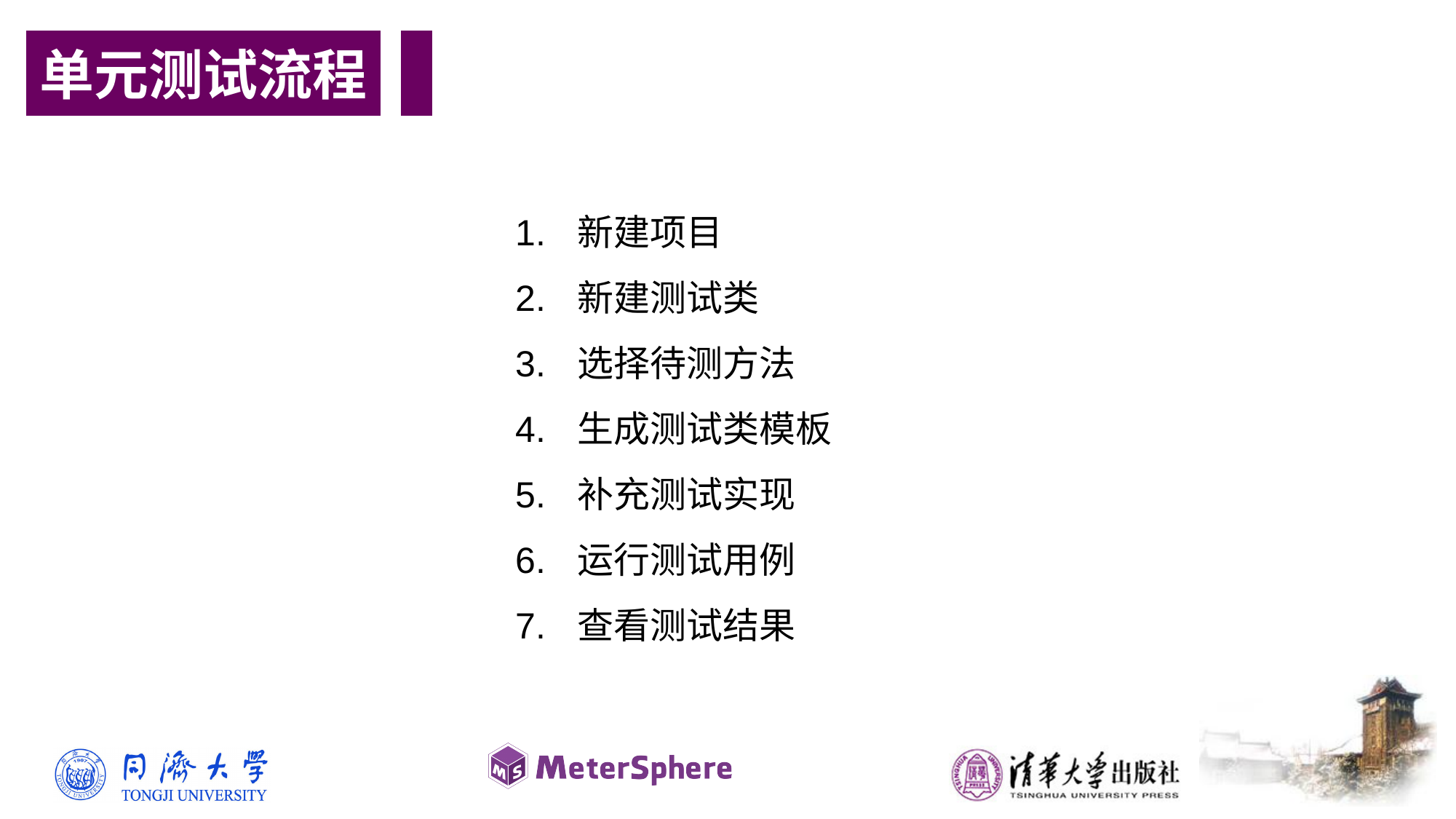

单元测试流程
新建项目
新建测试类
选择待测方法
生成测试类模板
补充测试实现
运行测试用例
查看测试结果